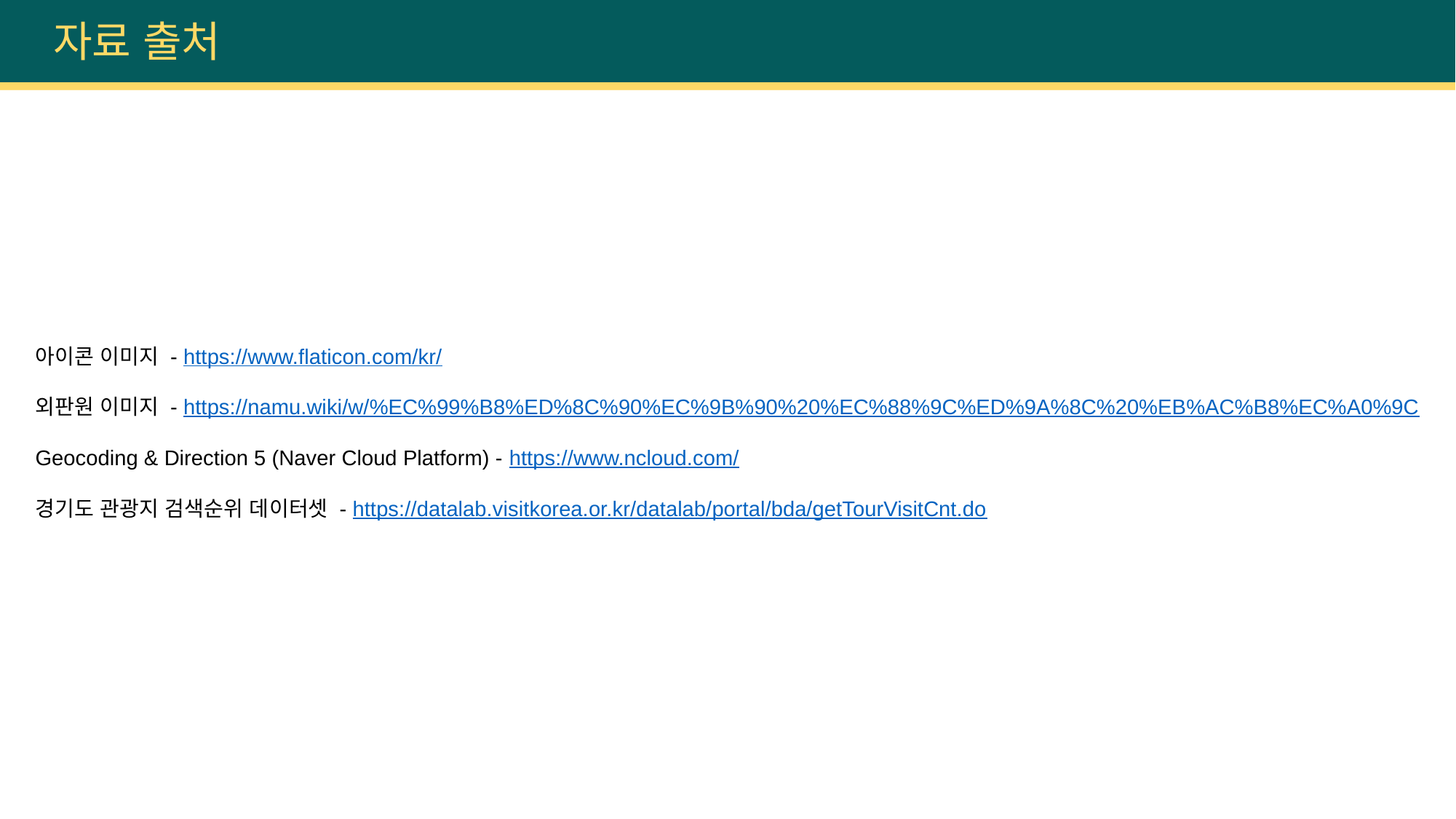

자료 출처
아이콘 이미지 - https://www.flaticon.com/kr/

외판원 이미지 - https://namu.wiki/w/%EC%99%B8%ED%8C%90%EC%9B%90%20%EC%88%9C%ED%9A%8C%20%EB%AC%B8%EC%A0%9C

Geocoding & Direction 5 (Naver Cloud Platform) - https://www.ncloud.com/

경기도 관광지 검색순위 데이터셋 - https://datalab.visitkorea.or.kr/datalab/portal/bda/getTourVisitCnt.do